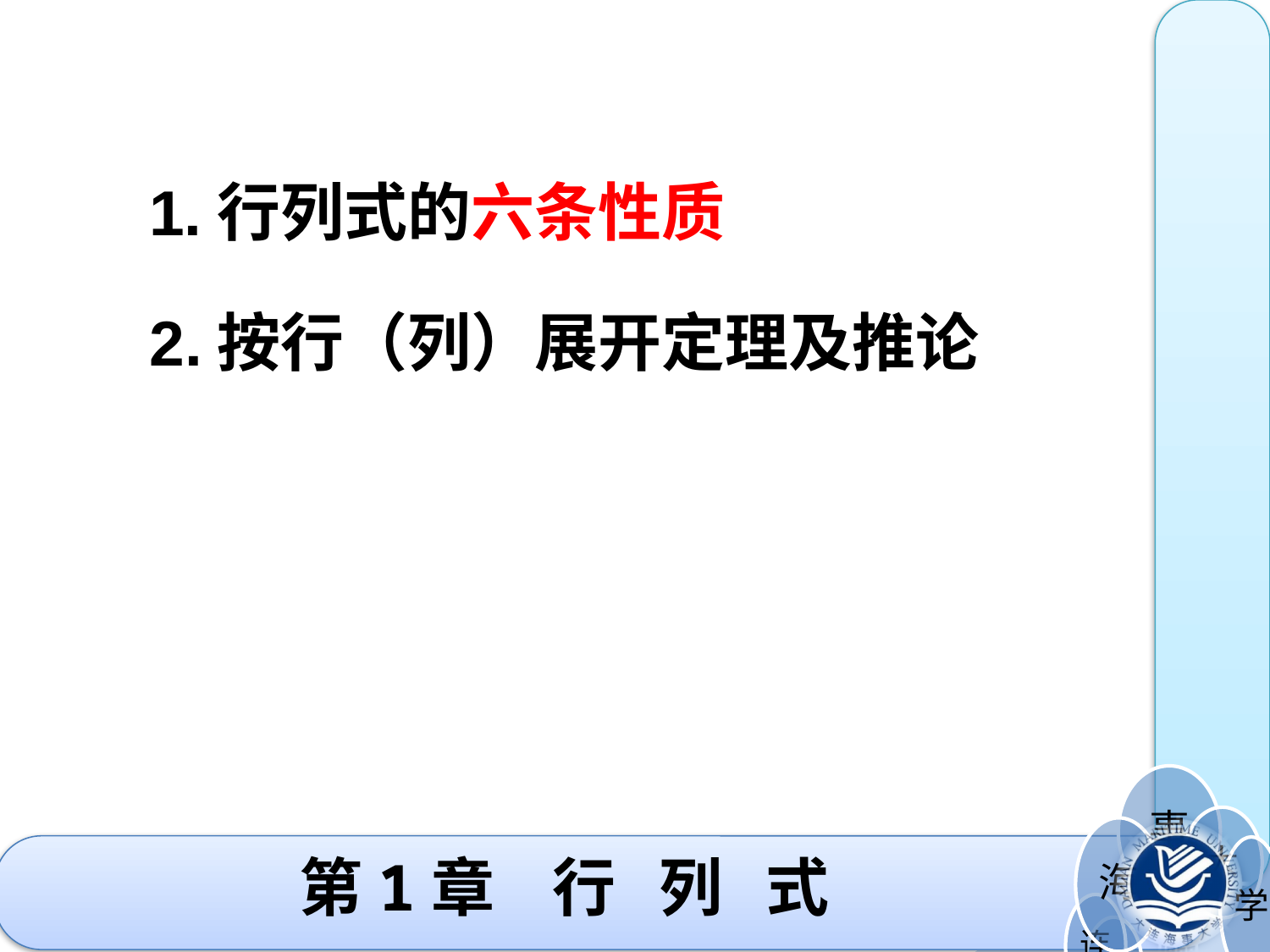

1.行列式的六条性质
2.按行（列）展开定理及推论
# 第1章    行   列   式